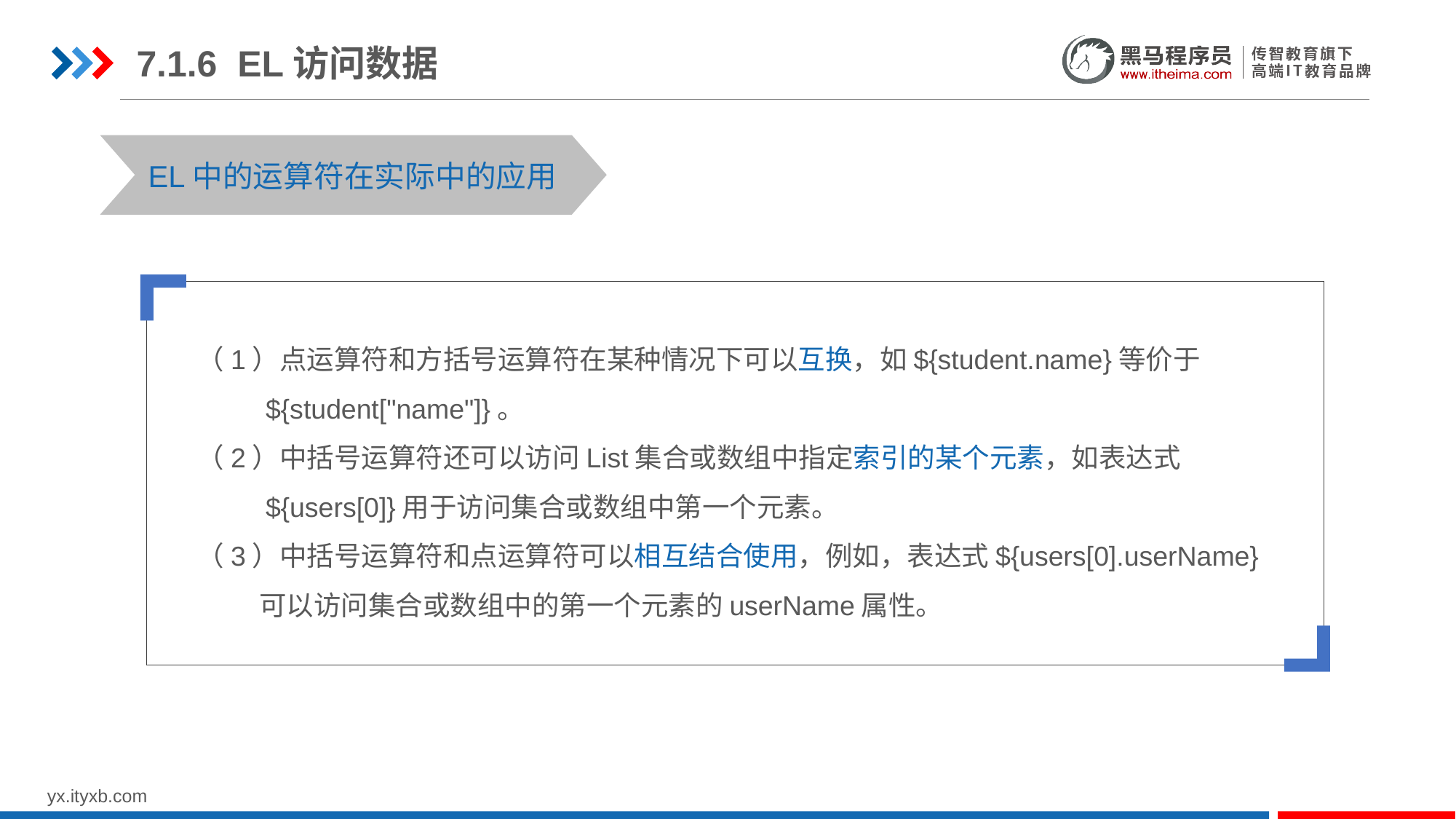

7.1.6  EL访问数据

EL中的运算符在实际中的应用

（1）点运算符和方括号运算符在某种情况下可以互换，如${student.name}等价于
         ${student["name"]}。
（2）中括号运算符还可以访问List集合或数组中指定索引的某个元素，如表达式
         ${users[0]}用于访问集合或数组中第一个元素。
（3）中括号运算符和点运算符可以相互结合使用，例如，表达式${users[0].userName}
         可以访问集合或数组中的第一个元素的userName属性。